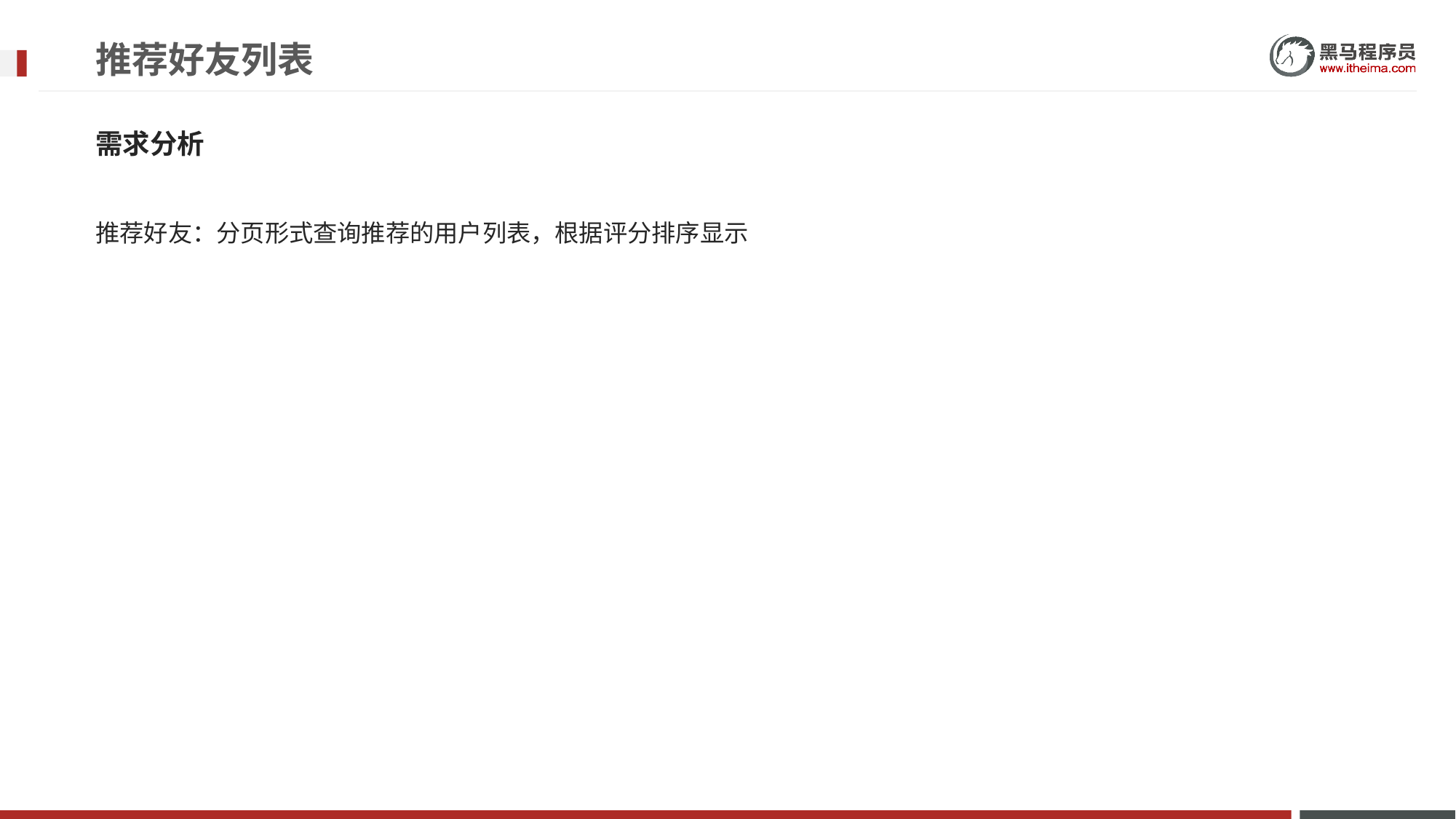

# 推荐好友列表
需求分析
推荐好友：分页形式查询推荐的用户列表，根据评分排序显示